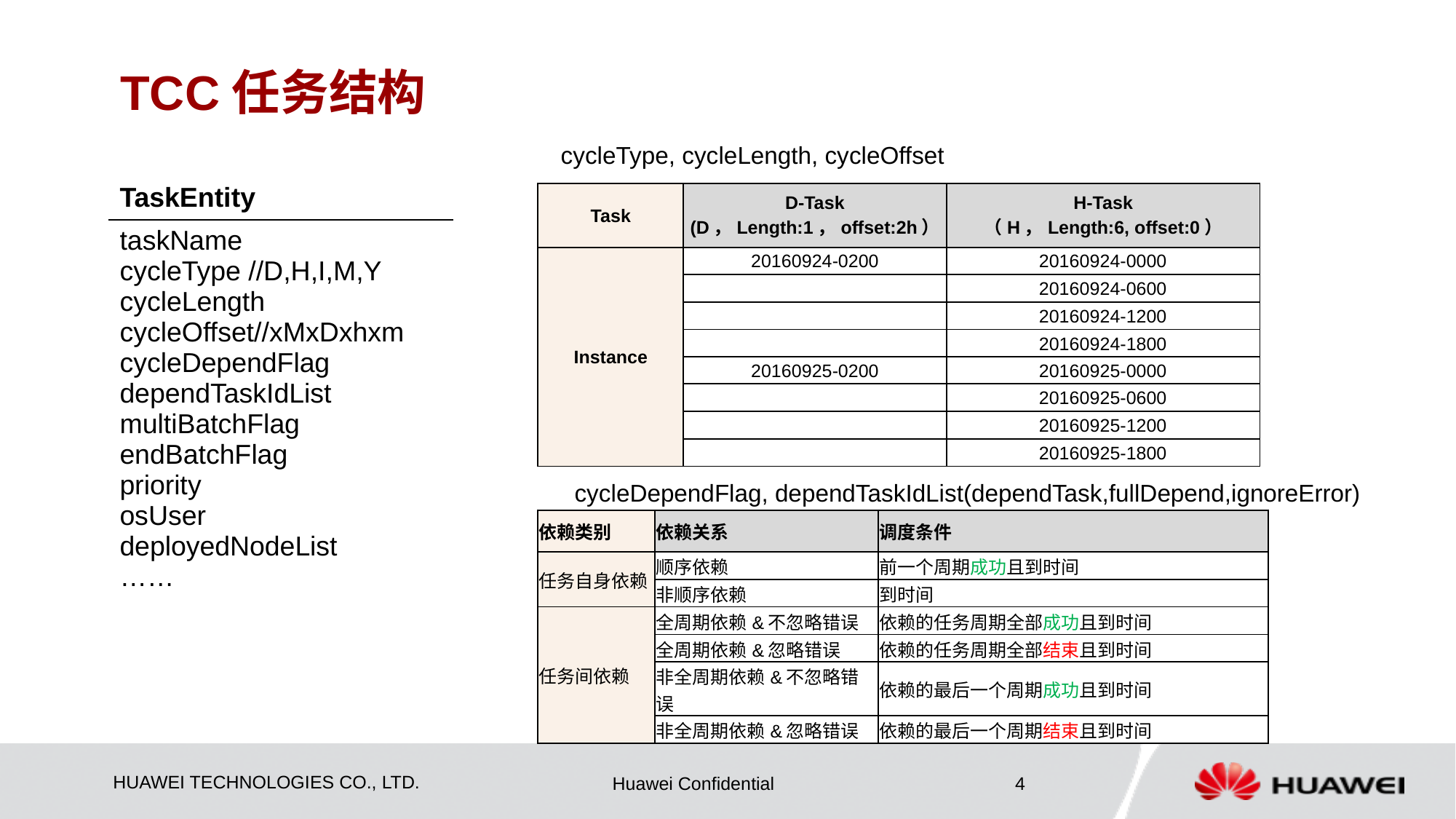

# TCC任务结构
cycleType, cycleLength, cycleOffset
| TaskEntity |
| --- |
| taskName cycleType //D,H,I,M,Y cycleLength cycleOffset//xMxDxhxm cycleDependFlag dependTaskIdList multiBatchFlag endBatchFlag priority osUser deployedNodeList …… |
| Task | D-Task (D，Length:1，offset:2h） | H-Task （H，Length:6, offset:0） |
| --- | --- | --- |
| Instance | 20160924-0200 | 20160924-0000 |
|  |  | 20160924-0600 |
|  |  | 20160924-1200 |
|  |  | 20160924-1800 |
|  | 20160925-0200 | 20160925-0000 |
|  |  | 20160925-0600 |
|  |  | 20160925-1200 |
|  |  | 20160925-1800 |
cycleDependFlag, dependTaskIdList(dependTask,fullDepend,ignoreError)
| 依赖类别 | 依赖关系 | 调度条件 |
| --- | --- | --- |
| 任务自身依赖 | 顺序依赖 | 前一个周期成功且到时间 |
|  | 非顺序依赖 | 到时间 |
| 任务间依赖 | 全周期依赖&不忽略错误 | 依赖的任务周期全部成功且到时间 |
|  | 全周期依赖&忽略错误 | 依赖的任务周期全部结束且到时间 |
|  | 非全周期依赖&不忽略错误 | 依赖的最后一个周期成功且到时间 |
|  | 非全周期依赖&忽略错误 | 依赖的最后一个周期结束且到时间 |